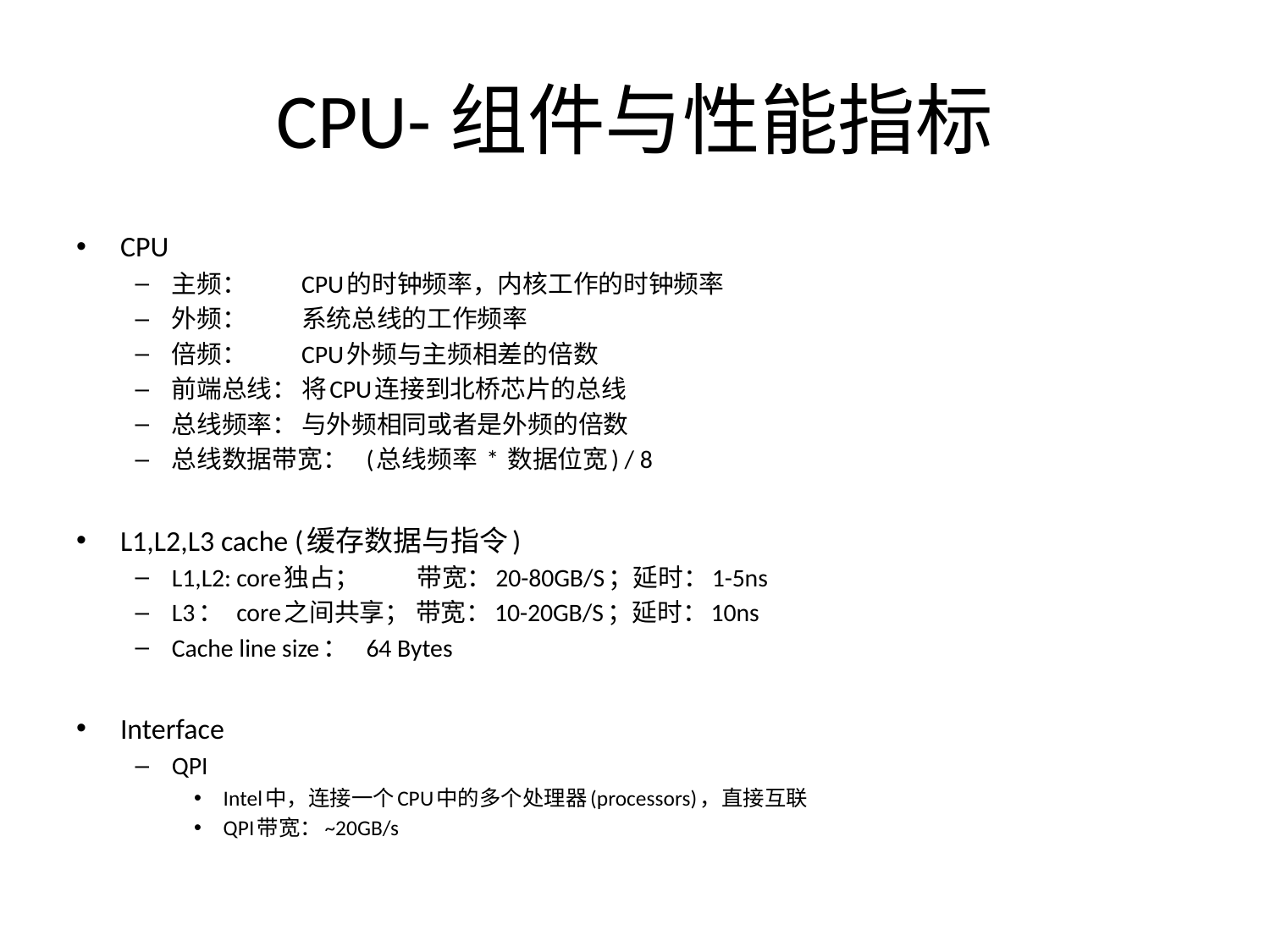

# CPU-组件与性能指标
CPU
主频：		CPU的时钟频率，内核工作的时钟频率
外频：		系统总线的工作频率
倍频：		CPU外频与主频相差的倍数
前端总线：		将CPU连接到北桥芯片的总线
总线频率：		与外频相同或者是外频的倍数
总线数据带宽：	(总线频率 * 数据位宽) / 8

L1,L2,L3 cache (缓存数据与指令)
L1,L2:		core独占；          带宽：20-80GB/S；延时：1-5ns
L3：		core之间共享； 带宽：10-20GB/S；延时：10ns
Cache line size：	64 Bytes

Interface
QPI
Intel中，连接一个CPU中的多个处理器(processors)，直接互联
QPI带宽：~20GB/s